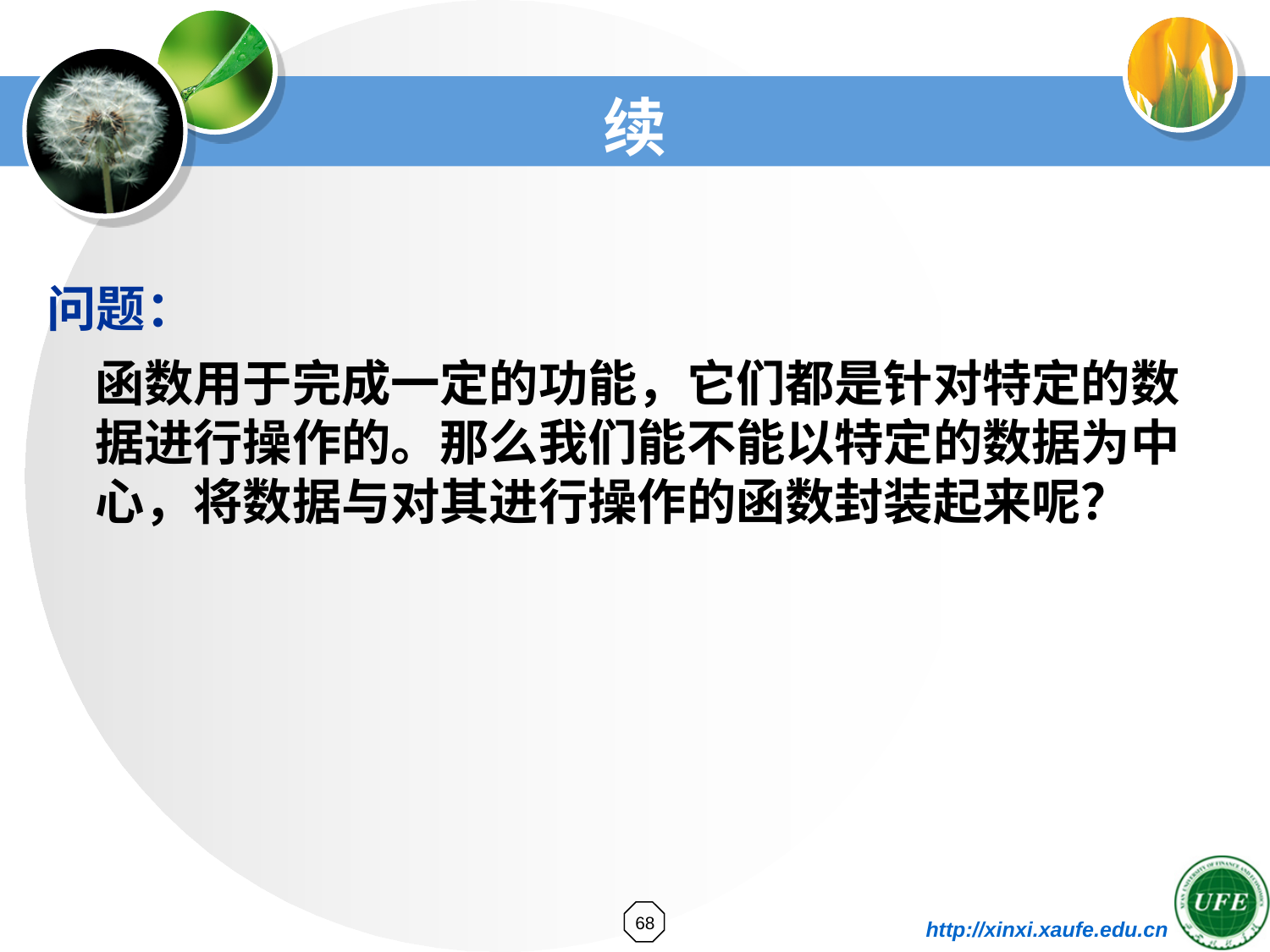

续
问题：
	函数用于完成一定的功能，它们都是针对特定的数据进行操作的。那么我们能不能以特定的数据为中心，将数据与对其进行操作的函数封装起来呢？
68
http://xinxi.xaufe.edu.cn